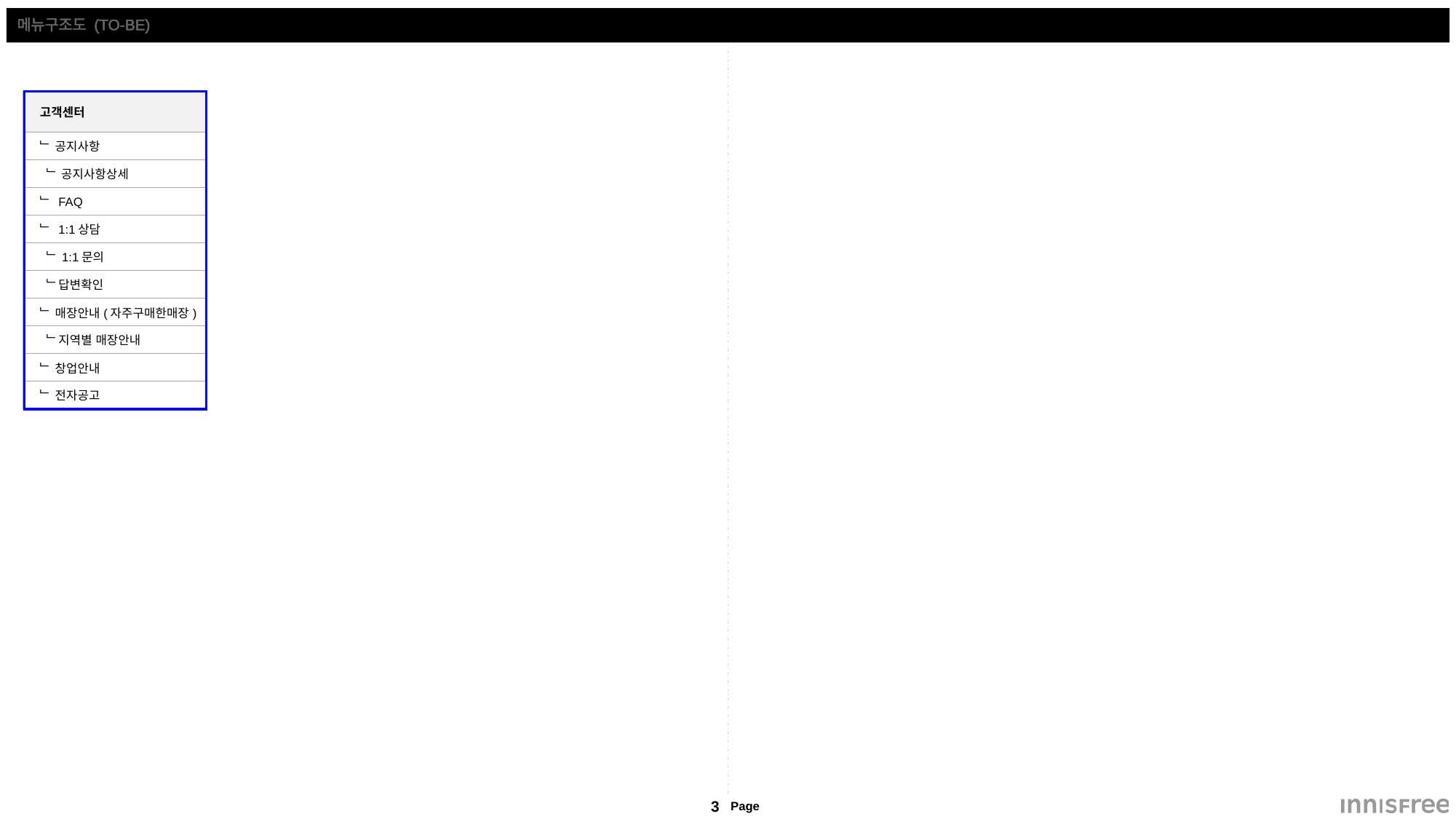

# 메뉴구조도 (TO-BE)
| 고객센터 |
| --- |
| ﹂ 공지사항 |
| ﹂ 공지사항상세 |
| ﹂ FAQ |
| ﹂ 1:1상담 |
| ﹂1:1문의 |
| ﹂답변확인 |
| ﹂ 매장안내(자주구매한매장) |
| ﹂지역별 매장안내 |
| ﹂ 창업안내 |
| ﹂ 전자공고 |